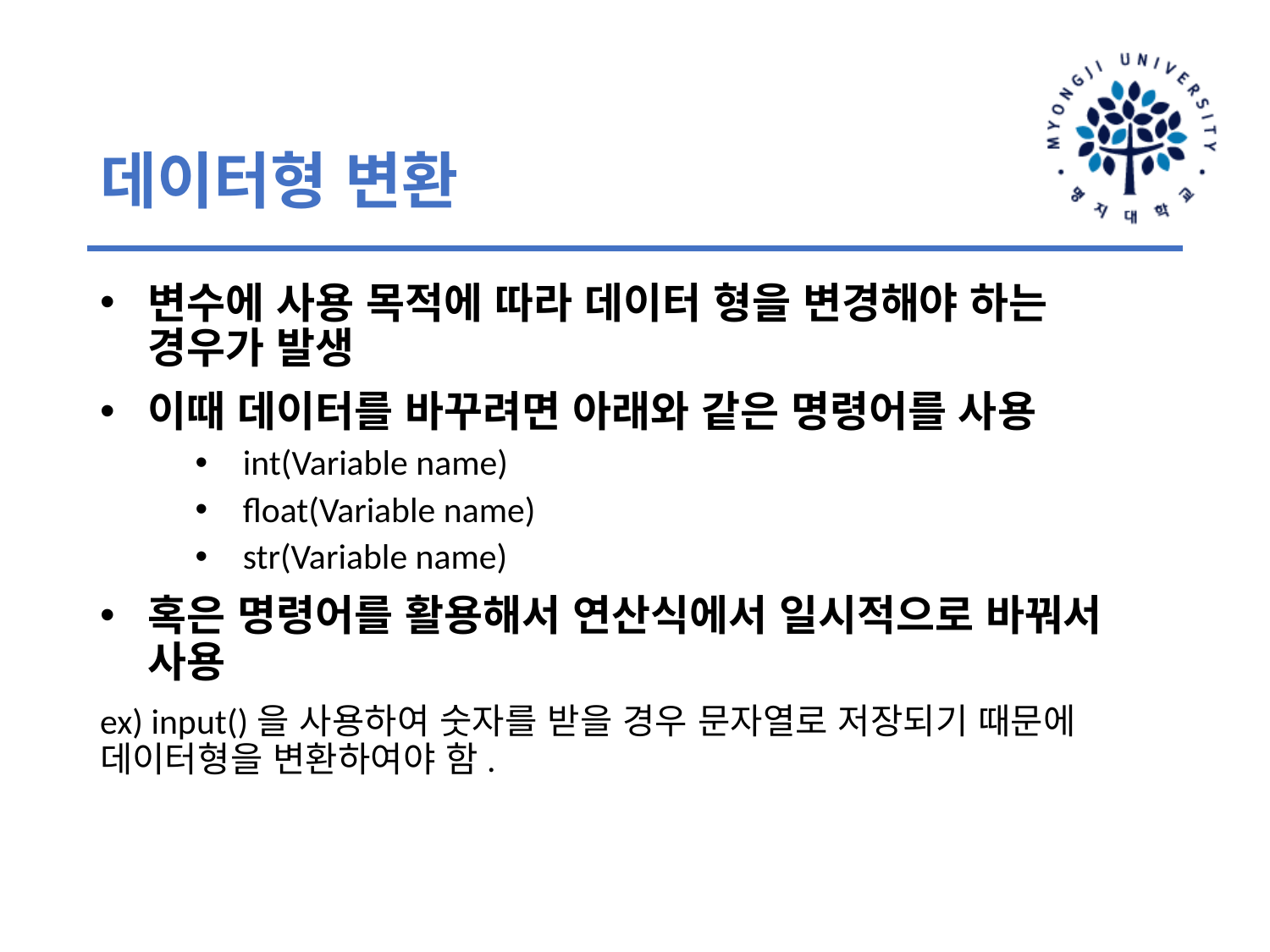

# 데이터형 변환
변수에 사용 목적에 따라 데이터 형을 변경해야 하는 경우가 발생
이때 데이터를 바꾸려면 아래와 같은 명령어를 사용
int(Variable name)
float(Variable name)
str(Variable name)
혹은 명령어를 활용해서 연산식에서 일시적으로 바꿔서 사용
ex) input()을 사용하여 숫자를 받을 경우 문자열로 저장되기 때문에 데이터형을 변환하여야 함.